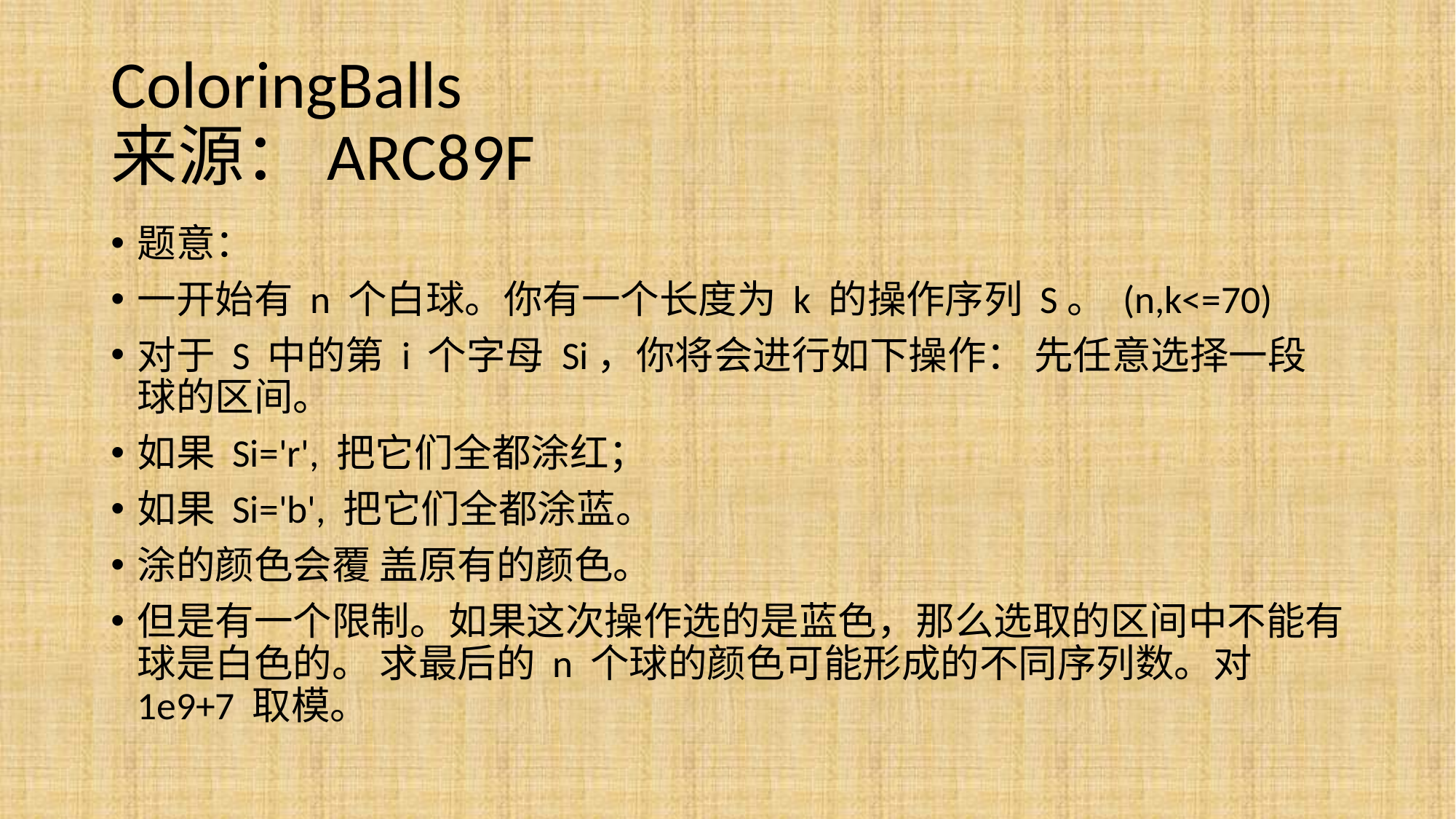

# ColoringBalls 来源：ARC89F
题意：
一开始有 n 个白球。你有一个长度为 k 的操作序列 S。 (n,k<=70)
对于 S 中的第 i 个字母 Si，你将会进行如下操作： 先任意选择一段球的区间。
如果 Si='r', 把它们全都涂红；
如果 Si='b', 把它们全都涂蓝。
涂的颜色会覆 盖原有的颜色。
但是有一个限制。如果这次操作选的是蓝色，那么选取的区间中不能有球是白色的。 求最后的 n 个球的颜色可能形成的不同序列数。对1e9+7 取模。